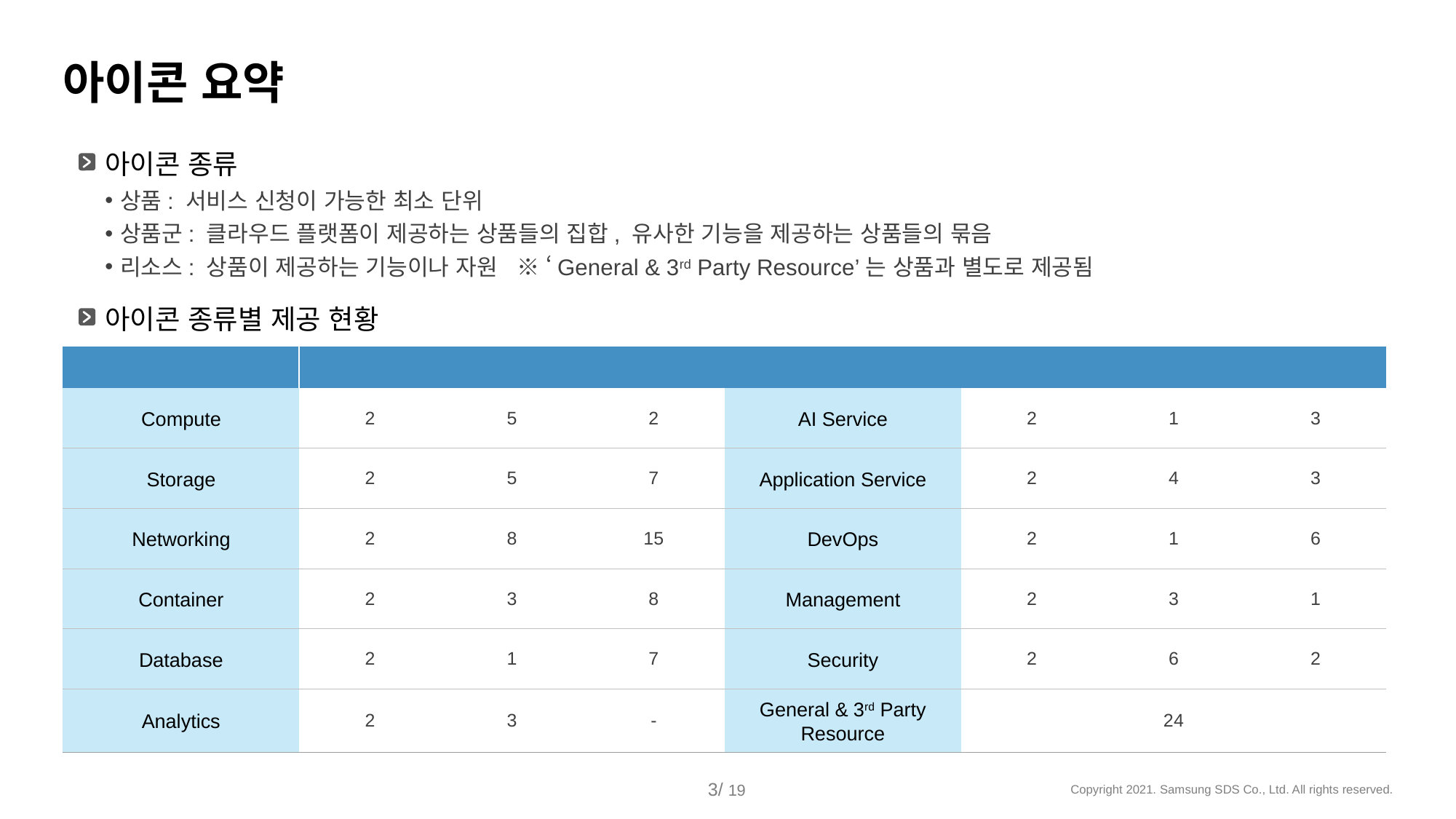

아이콘 요약
아이콘 종류
상품: 서비스 신청이 가능한 최소 단위
상품군: 클라우드 플랫폼이 제공하는 상품들의 집합, 유사한 기능을 제공하는 상품들의 묶음
리소스: 상품이 제공하는 기능이나 자원   ※ ‘General & 3rd Party Resource’는 상품과 별도로 제공됨

아이콘 종류별 제공 현황

| 아이콘 개수 | 상품군 | 상품 | 리소스 | 아이콘 개수 | 상품군 | 상품 | 리소스 |
| --- | --- | --- | --- | --- | --- | --- | --- |
| Compute | 2 | 5 | 2 | AI Service | 2 | 1 | 3 |
| Storage | 2 | 5 | 7 | Application Service | 2 | 4 | 3 |
| Networking | 2 | 8 | 15 | DevOps | 2 | 1 | 6 |
| Container | 2 | 3 | 8 | Management | 2 | 3 | 1 |
| Database | 2 | 1 | 7 | Security | 2 | 6 | 2 |
| Analytics | 2 | 3 | - | General & 3rd Party Resource | 24 |  |  |